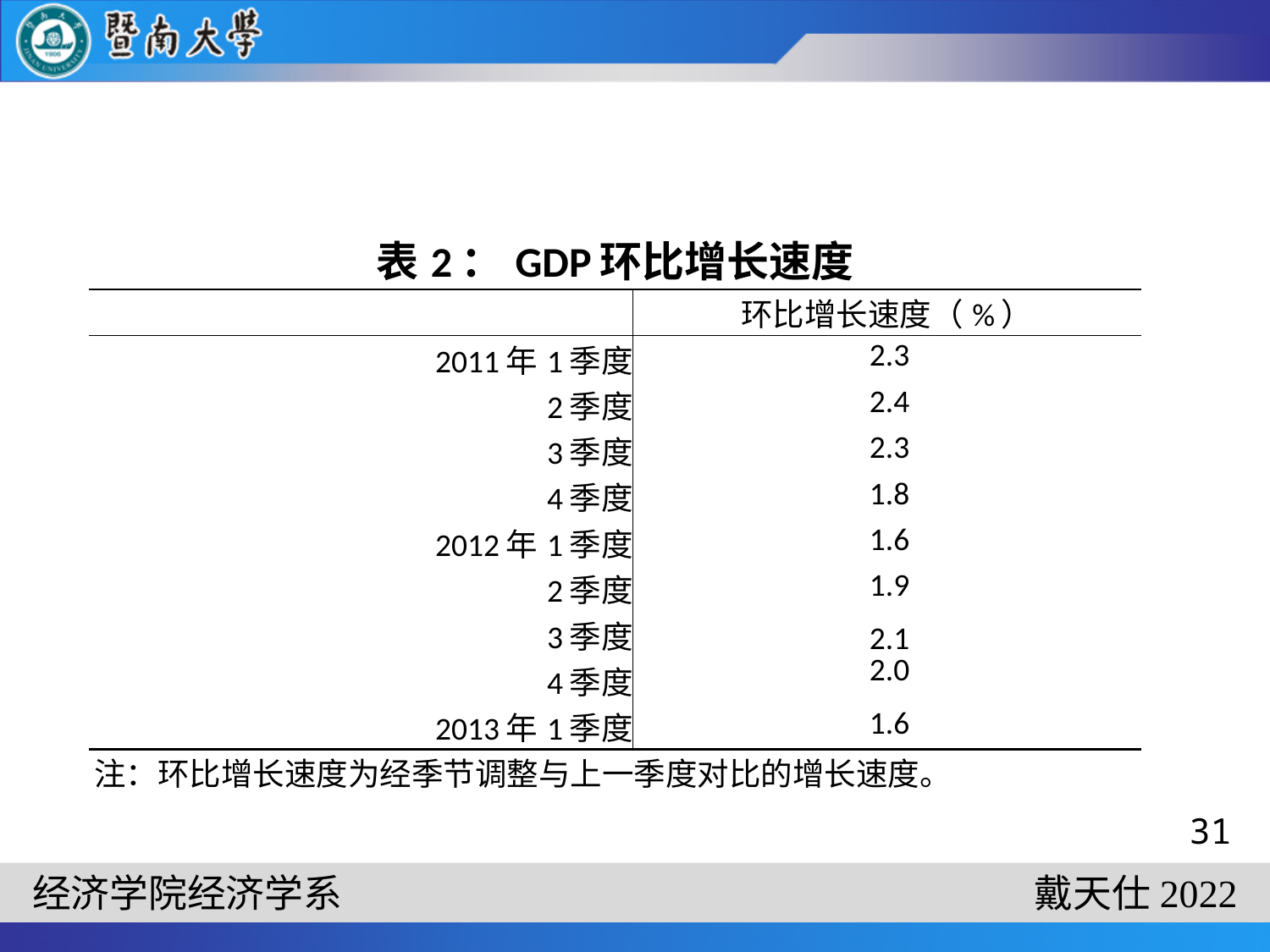

#

网址：http://www.stats.gov.cn/tjfx/jdfx/t20130416_402888694.htm
| 表2：GDP环比增长速度 |  |
| --- | --- |
|  | 环比增长速度（%） |
| 2011年1季度 | 2.3 |
| 2季度 | 2.4 |
| 3季度 | 2.3 |
| 4季度 | 1.8 |
| 2012年1季度 | 1.6 |
| 2季度 | 1.9 |
| 3季度 　　　 4季度 | 2.1 2.0 |
| 2013年1季度 | 1.6 |
| 注：环比增长速度为经季节调整与上一季度对比的增长速度。 |  |
31